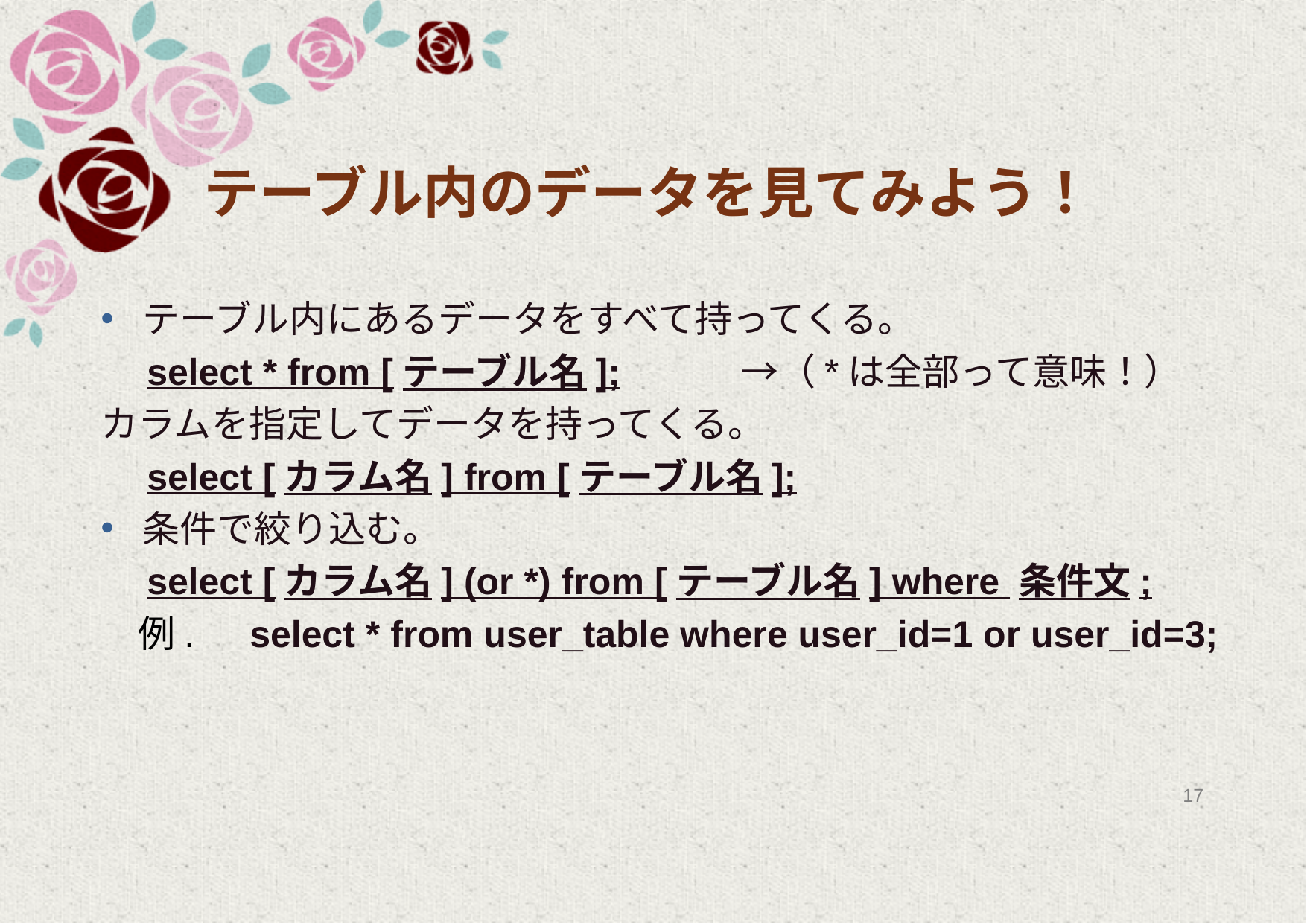

# テーブル内のデータを見てみよう！
テーブル内にあるデータをすべて持ってくる。
　select * from [テーブル名];　　　→（*は全部って意味！）
カラムを指定してデータを持ってくる。
　select [カラム名] from [テーブル名];
条件で絞り込む。
　select [カラム名] (or *) from [テーブル名] where 条件文;
　例.　select * from user_table where user_id=1 or user_id=3;
17